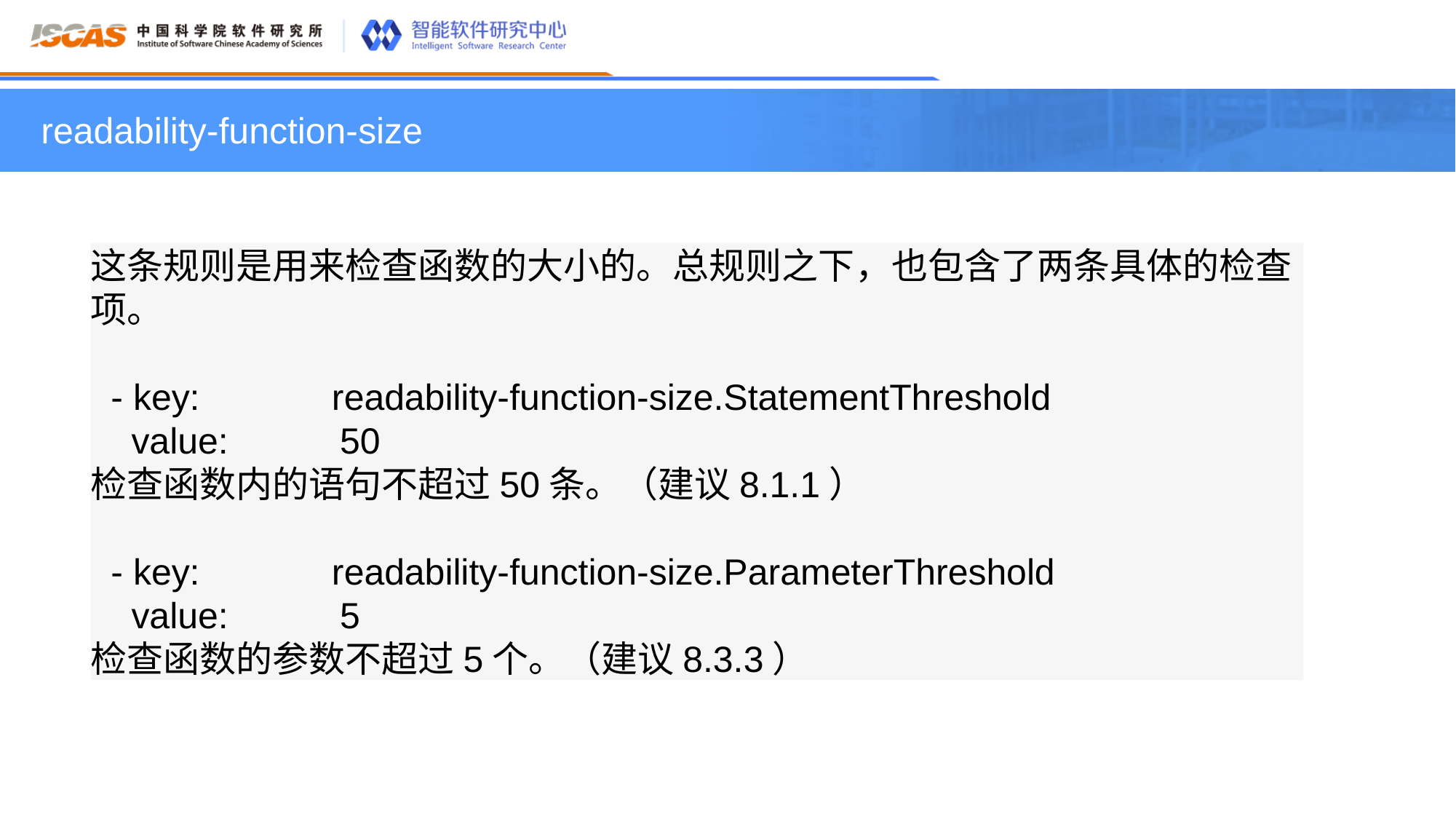

readability-function-size
这条规则是用来检查函数的大小的。总规则之下，也包含了两条具体的检查项。

  - key:             readability-function-size.StatementThreshold
    value:           50
检查函数内的语句不超过50条。（建议8.1.1）

  - key:             readability-function-size.ParameterThreshold
    value:           5
检查函数的参数不超过5个。（建议8.3.3）